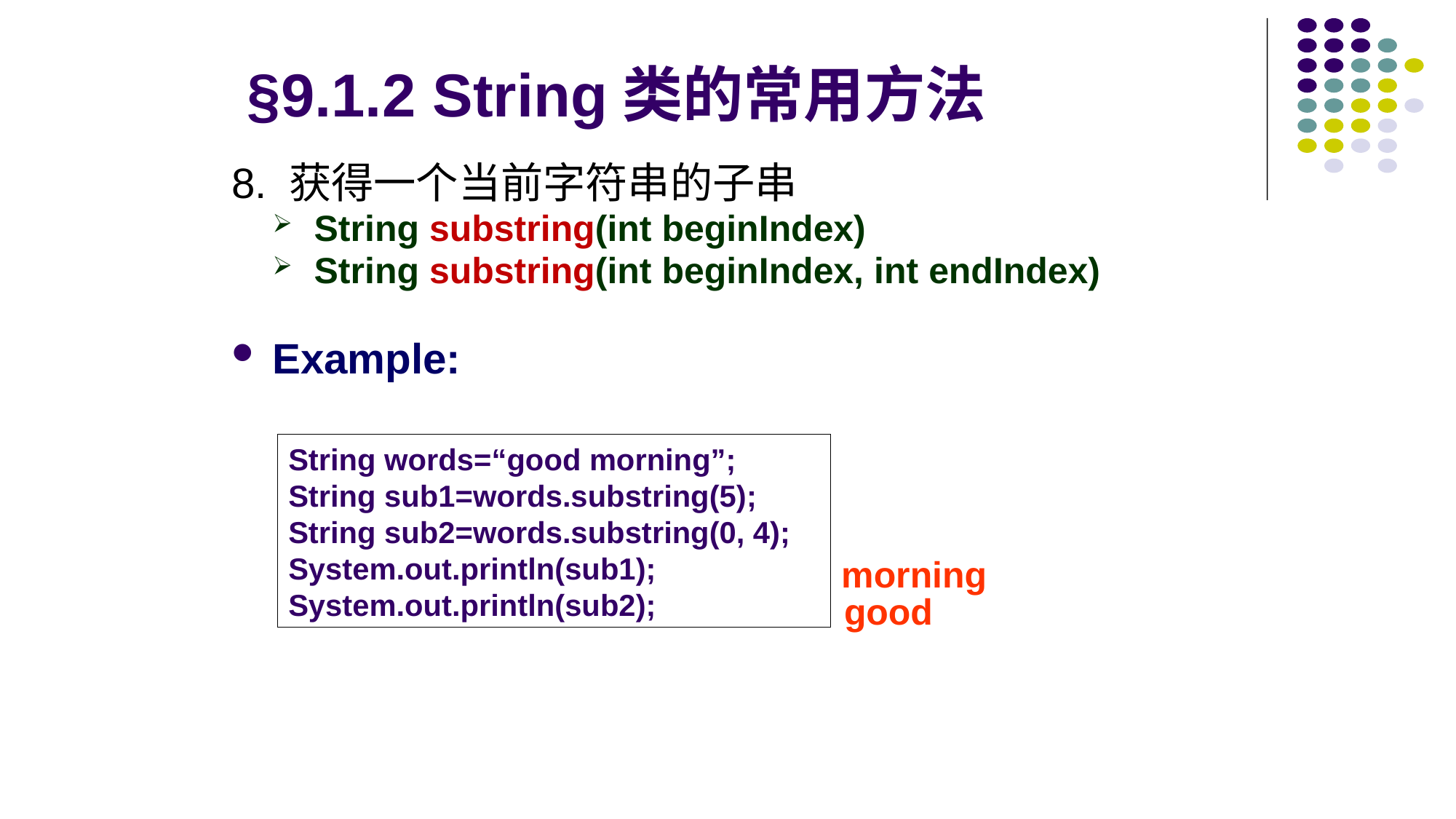

# §9.1.2 String类的常用方法
8. 获得一个当前字符串的子串
String substring(int beginIndex)
String substring(int beginIndex, int endIndex)

Example:

String words=“good morning”;
String sub1=words.substring(5);
String sub2=words.substring(0, 4);
System.out.println(sub1);
System.out.println(sub2);
morning
good
26